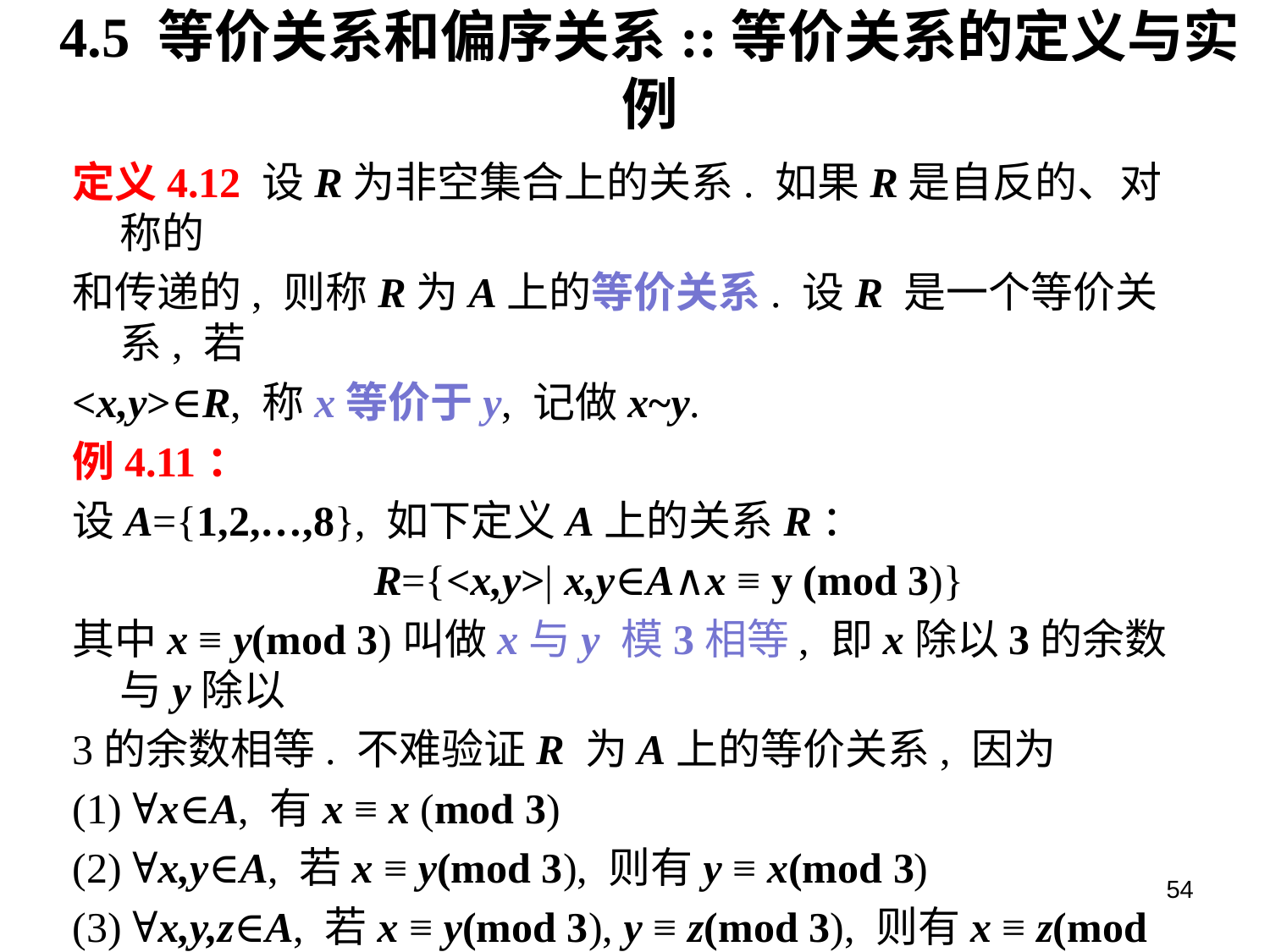

# 4.5 等价关系和偏序关系::等价关系的定义与实例
定义4.12 设R为非空集合上的关系. 如果R是自反的、对称的
和传递的, 则称R为A上的等价关系. 设R 是一个等价关系, 若
<x,y>∈R, 称x等价于y, 记做x~y.
例4.11：
设A={1,2,…,8}, 如下定义A上的关系R：
			R={<x,y>| x,y∈A∧x ≡ y (mod 3)}
其中x ≡ y(mod 3)叫做x与y 模3相等, 即x除以3的余数与y除以
3的余数相等. 不难验证R 为A上的等价关系, 因为
(1) ∀x∈A, 有x ≡ x (mod 3)
(2) ∀x,y∈A, 若x ≡ y(mod 3), 则有y ≡ x(mod 3)
(3) ∀x,y,z∈A, 若x ≡ y(mod 3), y ≡ z(mod 3), 则有x ≡ z(mod 3)
54